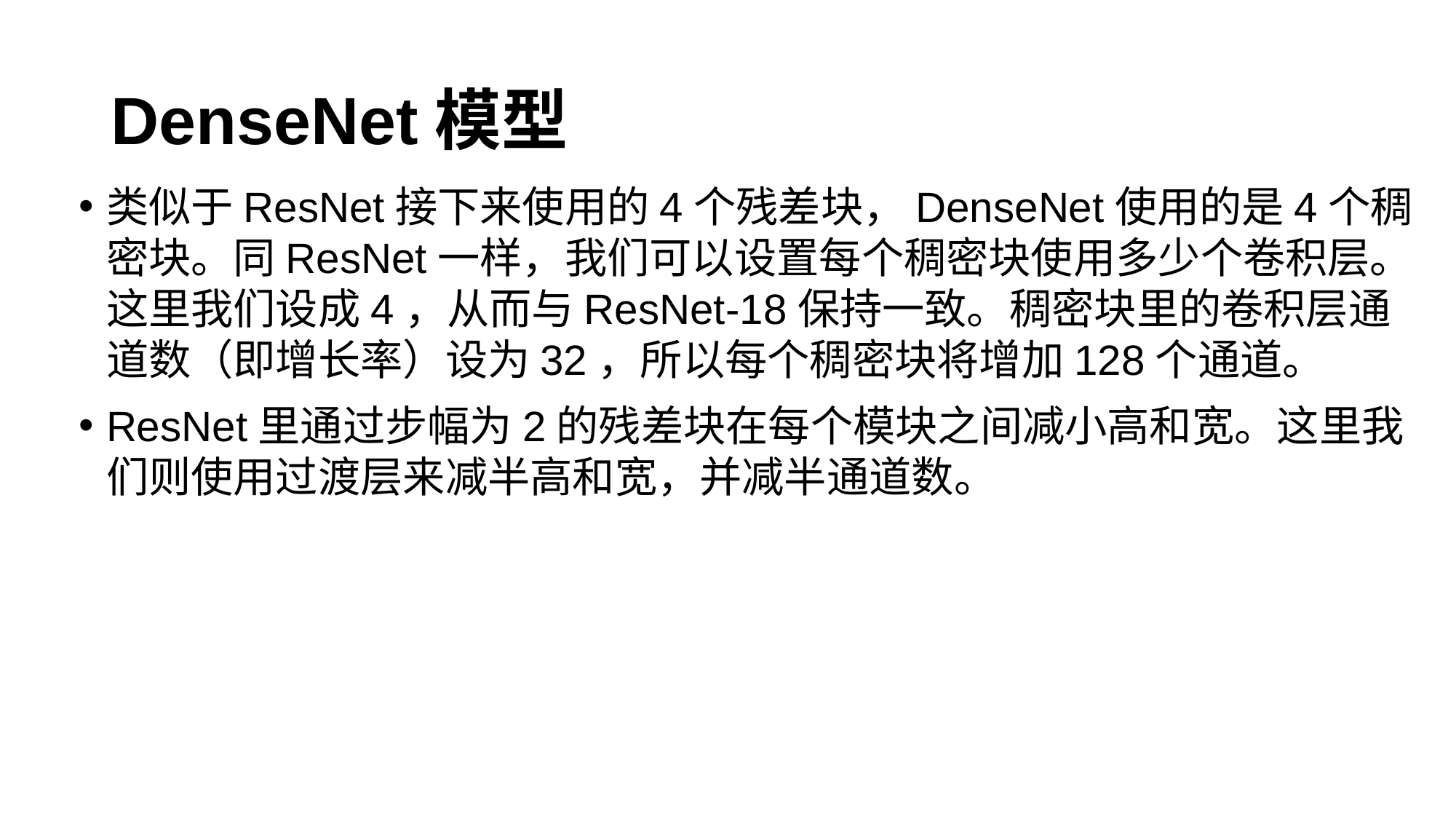

# DenseNet模型
类似于ResNet接下来使用的4个残差块，DenseNet使用的是4个稠密块。同ResNet一样，我们可以设置每个稠密块使用多少个卷积层。这里我们设成4，从而与ResNet-18保持一致。稠密块里的卷积层通道数（即增长率）设为32，所以每个稠密块将增加128个通道。
ResNet里通过步幅为2的残差块在每个模块之间减小高和宽。这里我们则使用过渡层来减半高和宽，并减半通道数。